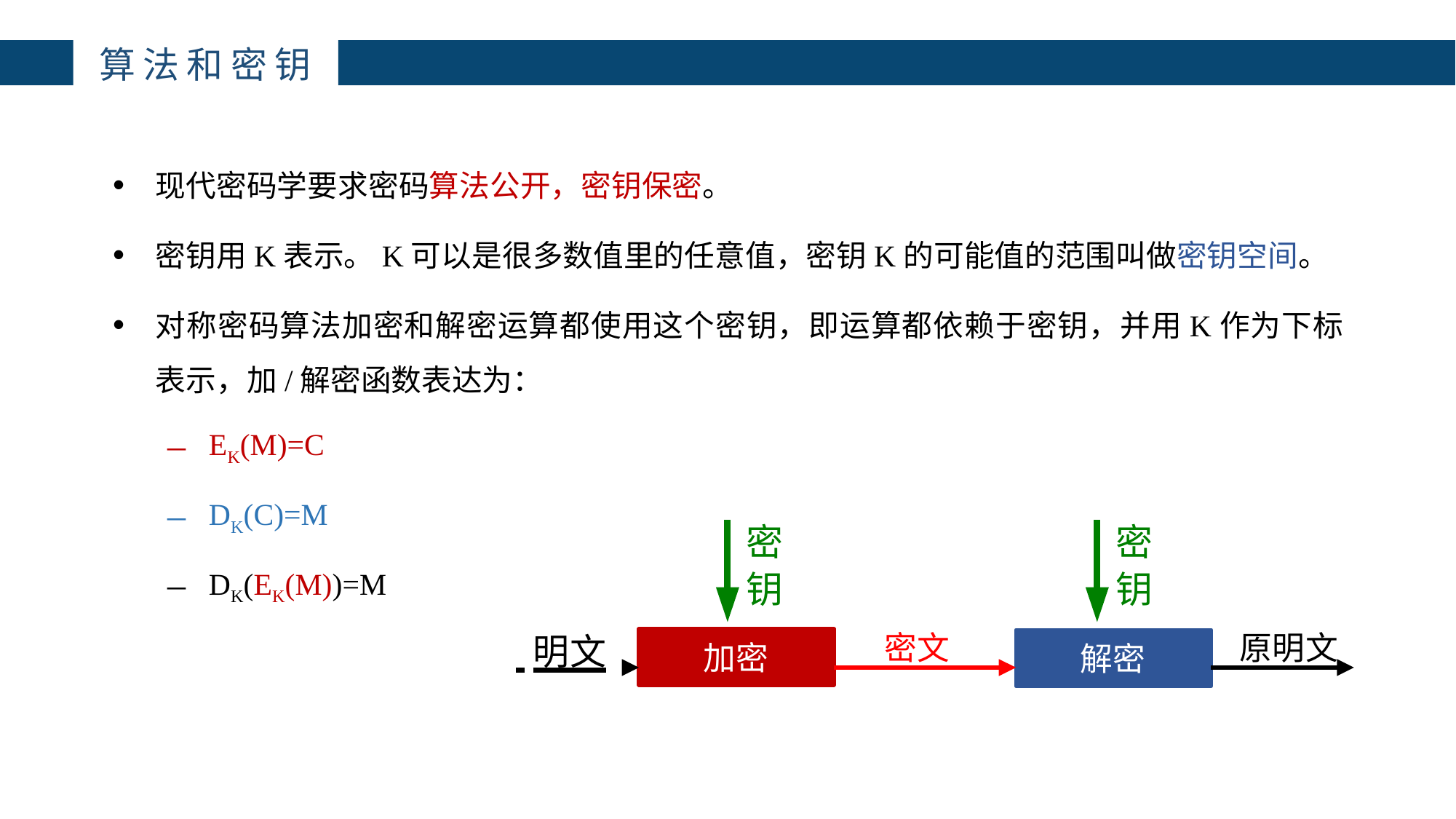

# 算法和密钥

现代密码学要求密码算法公开，密钥保密。
密钥用K表示。K可以是很多数值里的任意值，密钥K的可能值的范围叫做密钥空间。
对称密码算法加密和解密运算都使用这个密钥，即运算都依赖于密钥，并用K作为下标表示，加/解密函数表达为：
EK(M)=C
DK(C)=M
DK(EK(M))=M

密 钥
密 钥

密文
原明文
 明文
加密
解密